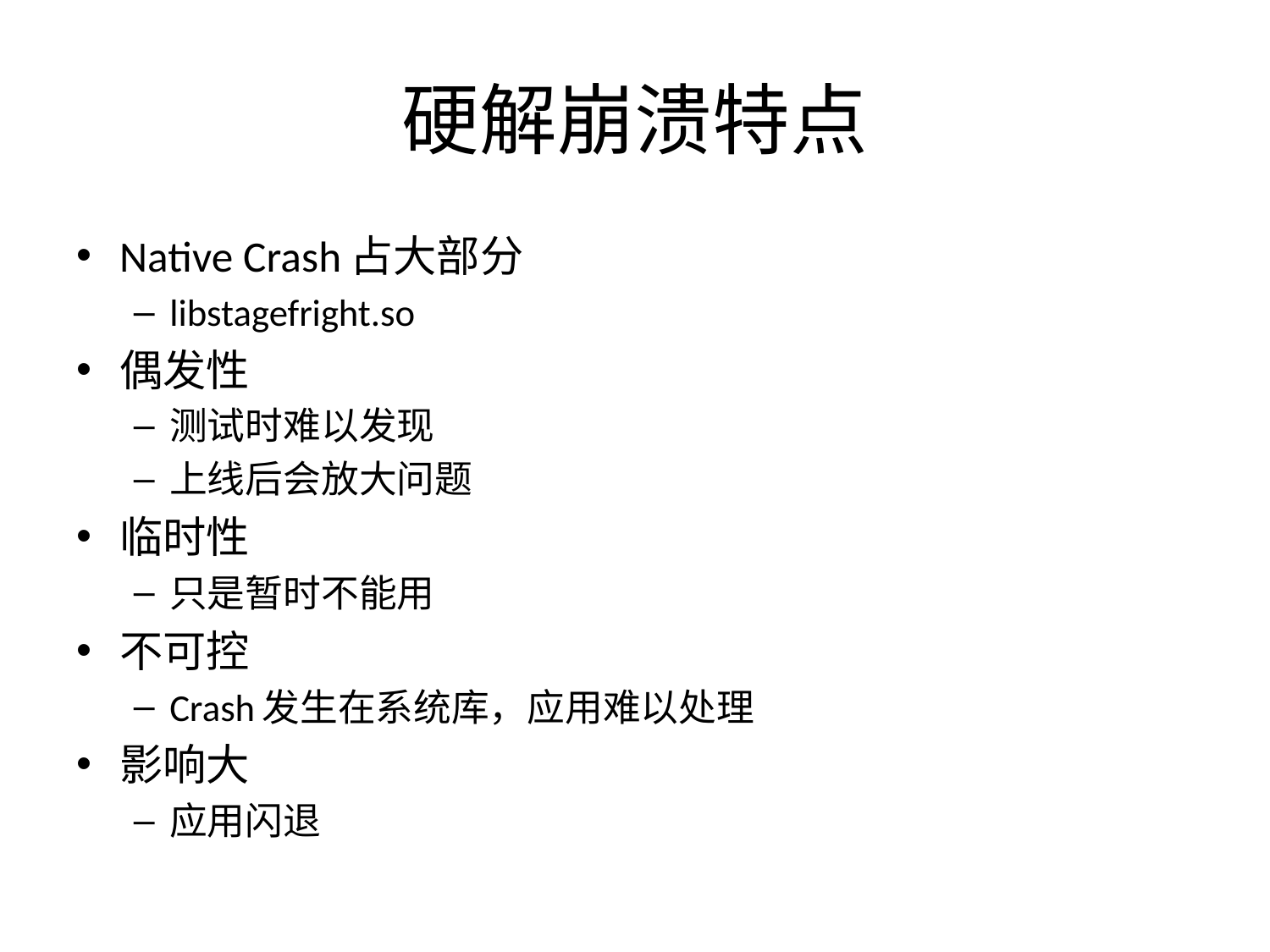

# 硬解崩溃特点
Native Crash占大部分
libstagefright.so
偶发性
测试时难以发现
上线后会放大问题
临时性
只是暂时不能用
不可控
Crash发生在系统库，应用难以处理
影响大
应用闪退